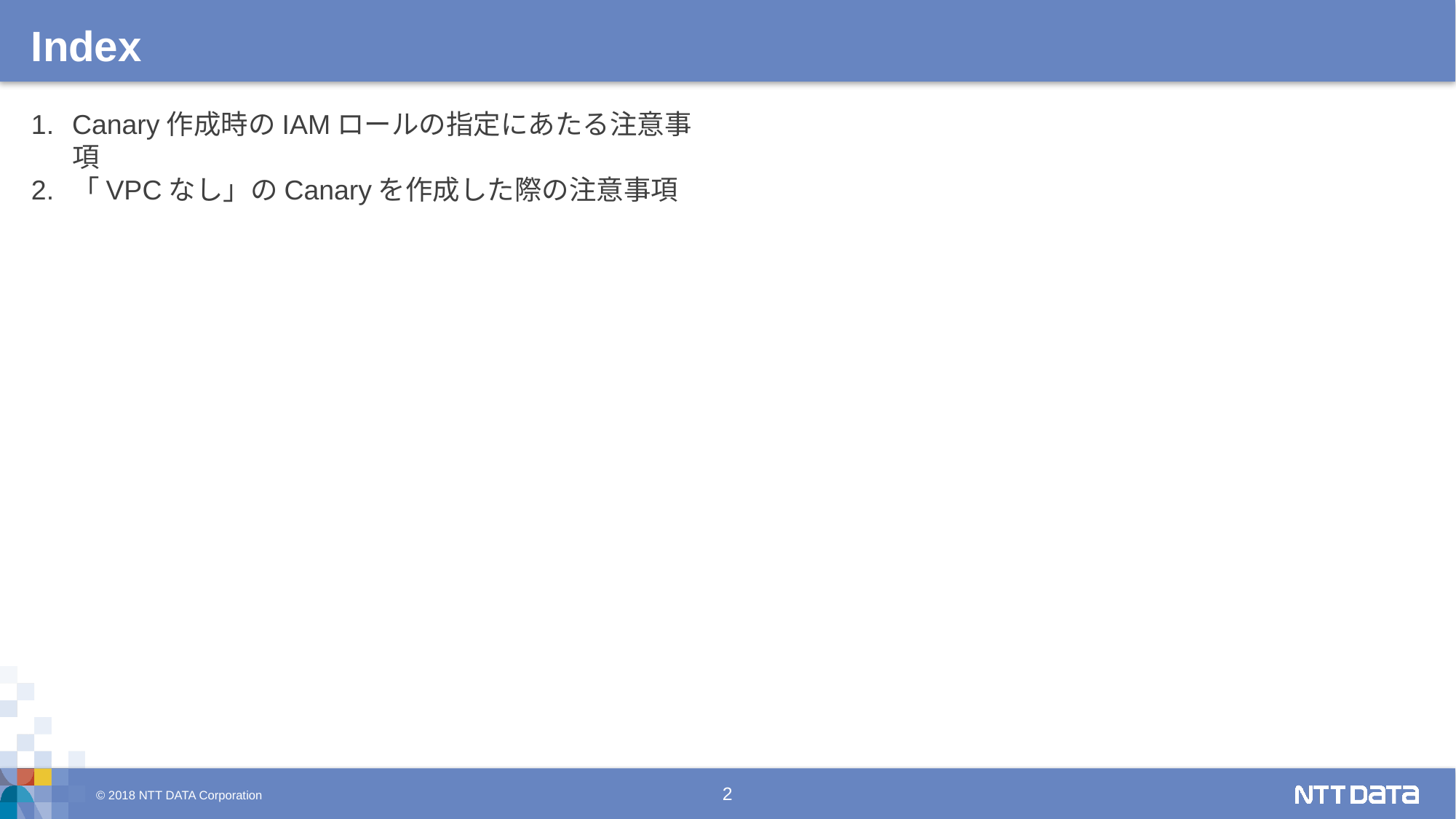

Index
Canary作成時のIAMロールの指定にあたる注意事項
「VPCなし」のCanaryを作成した際の注意事項